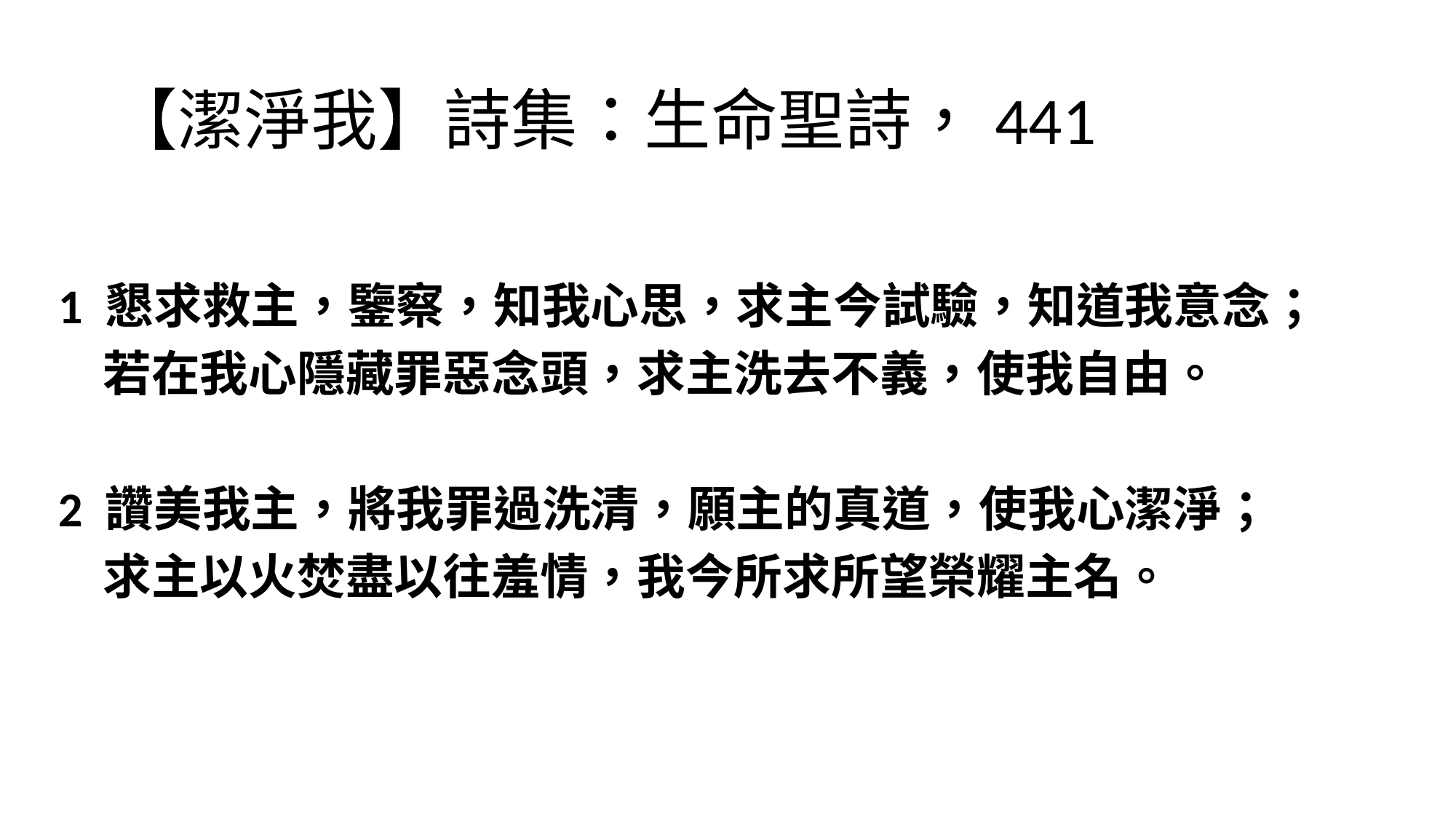

# 【潔淨我】詩集：生命聖詩，441
1 懇求救主，鑒察，知我心思，求主今試驗，知道我意念；
   若在我心隱藏罪惡念頭，求主洗去不義，使我自由。

2 讚美我主，將我罪過洗清，願主的真道，使我心潔淨；
   求主以火焚盡以往羞情，我今所求所望榮耀主名。